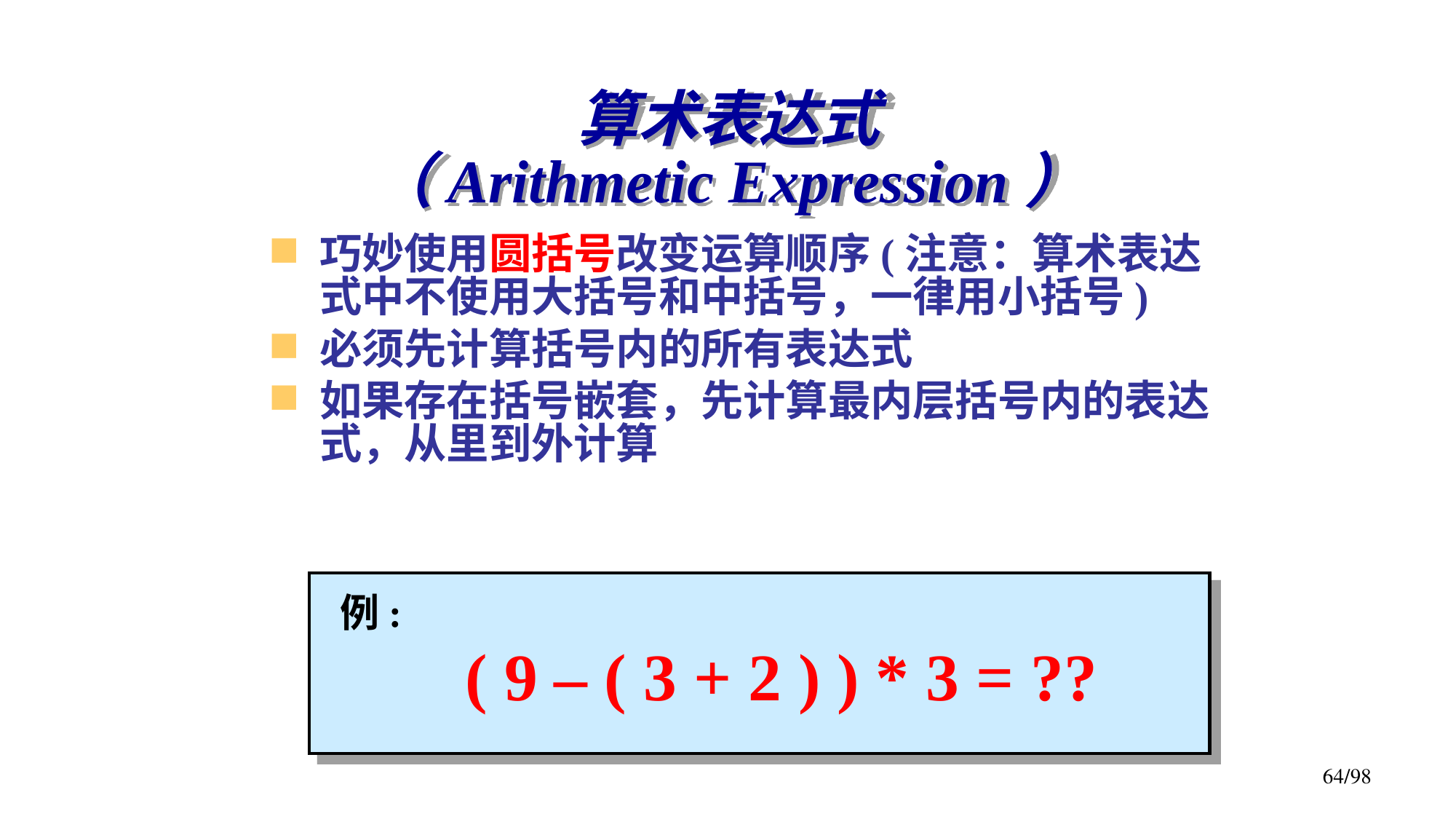

# 算术表达式 （Arithmetic Expression）
巧妙使用圆括号改变运算顺序(注意：算术表达式中不使用大括号和中括号，一律用小括号)
必须先计算括号内的所有表达式
如果存在括号嵌套，先计算最内层括号内的表达式，从里到外计算
例:

( 9 – ( 3 + 2 ) ) * 3 = ??